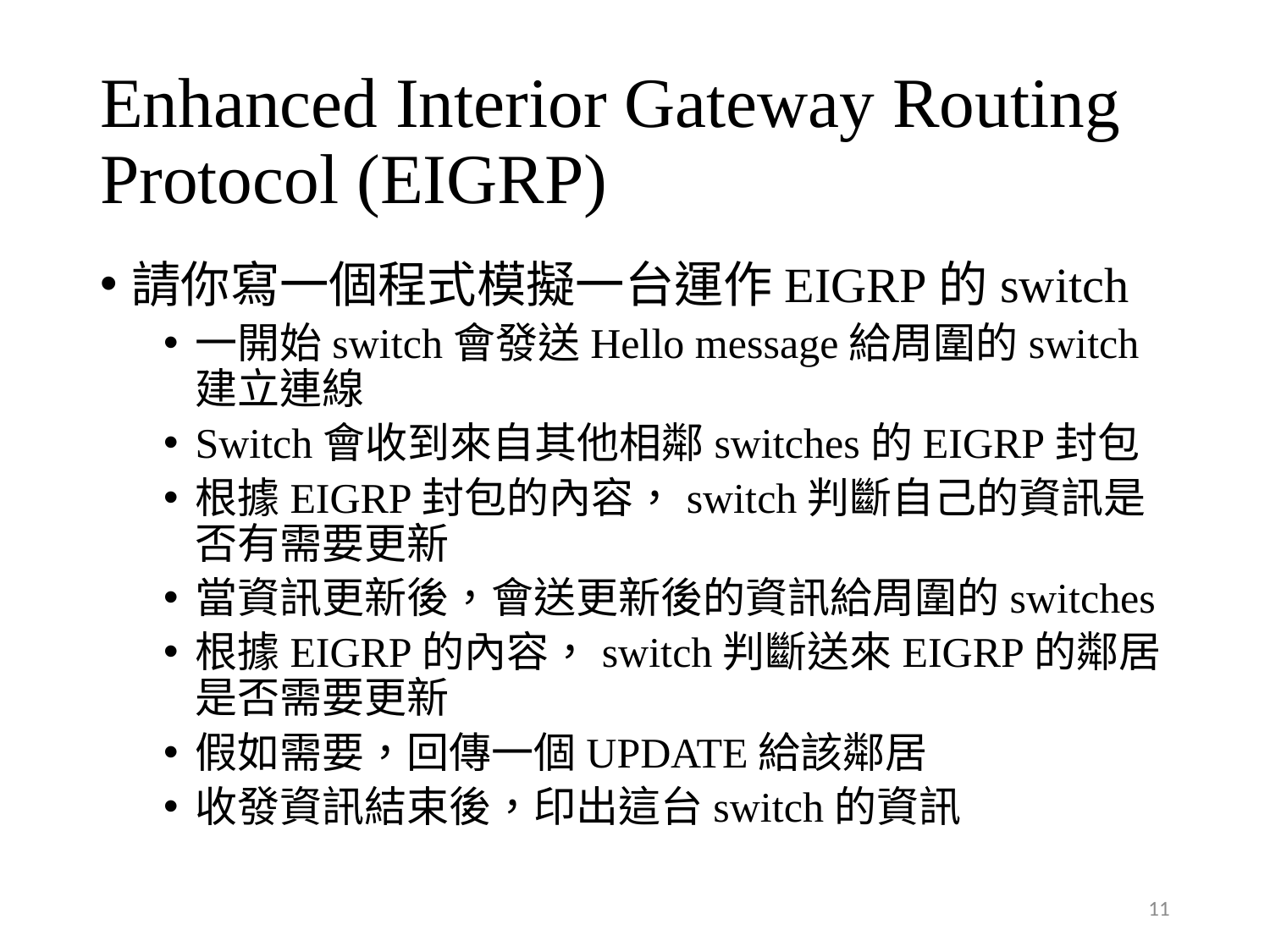

# Enhanced Interior Gateway Routing Protocol (EIGRP)
請你寫一個程式模擬一台運作EIGRP的switch
一開始switch會發送Hello message給周圍的switch建立連線
Switch會收到來自其他相鄰switches的EIGRP封包
根據EIGRP封包的內容，switch判斷自己的資訊是否有需要更新
當資訊更新後，會送更新後的資訊給周圍的switches
根據EIGRP的內容，switch判斷送來EIGRP的鄰居是否需要更新
假如需要，回傳一個UPDATE給該鄰居
收發資訊結束後，印出這台switch的資訊
11